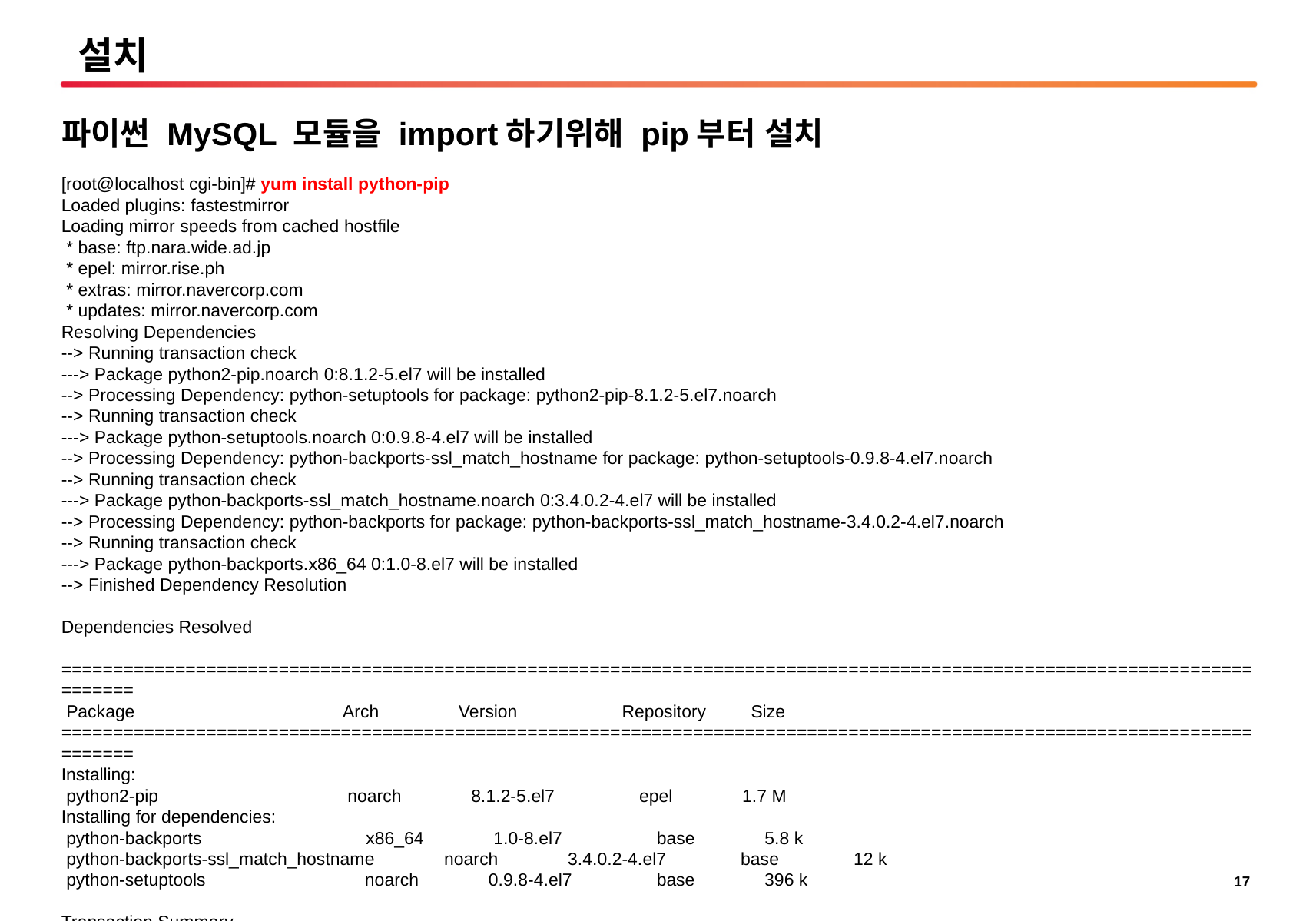

# 설치

파이썬 MySQL 모듈을 import하기위해 pip부터 설치
[root@localhost cgi-bin]# yum install python-pip
Loaded plugins: fastestmirror
Loading mirror speeds from cached hostfile
 * base: ftp.nara.wide.ad.jp
 * epel: mirror.rise.ph
 * extras: mirror.navercorp.com
 * updates: mirror.navercorp.com
Resolving Dependencies
--> Running transaction check
---> Package python2-pip.noarch 0:8.1.2-5.el7 will be installed
--> Processing Dependency: python-setuptools for package: python2-pip-8.1.2-5.el7.noarch
--> Running transaction check
---> Package python-setuptools.noarch 0:0.9.8-4.el7 will be installed
--> Processing Dependency: python-backports-ssl_match_hostname for package: python-setuptools-0.9.8-4.el7.noarch
--> Running transaction check
---> Package python-backports-ssl_match_hostname.noarch 0:3.4.0.2-4.el7 will be installed
--> Processing Dependency: python-backports for package: python-backports-ssl_match_hostname-3.4.0.2-4.el7.noarch
--> Running transaction check
---> Package python-backports.x86_64 0:1.0-8.el7 will be installed
--> Finished Dependency Resolution

Dependencies Resolved

==========================================================================================================================
 Package                                          Arch                Version                     Repository         Size
==========================================================================================================================
Installing:
 python2-pip                                      noarch              8.1.2-5.el7                 epel              1.7 M
Installing for dependencies:
 python-backports                                 x86_64              1.0-8.el7                   base              5.8 k
 python-backports-ssl_match_hostname              noarch              3.4.0.2-4.el7               base               12 k
 python-setuptools                                noarch              0.9.8-4.el7                 base              396 k

Transaction Summary
==========================================================================================================================
Install  1 Package (+3 Dependent packages)

Total download size: 2.1 M
Installed size: 9.1 M